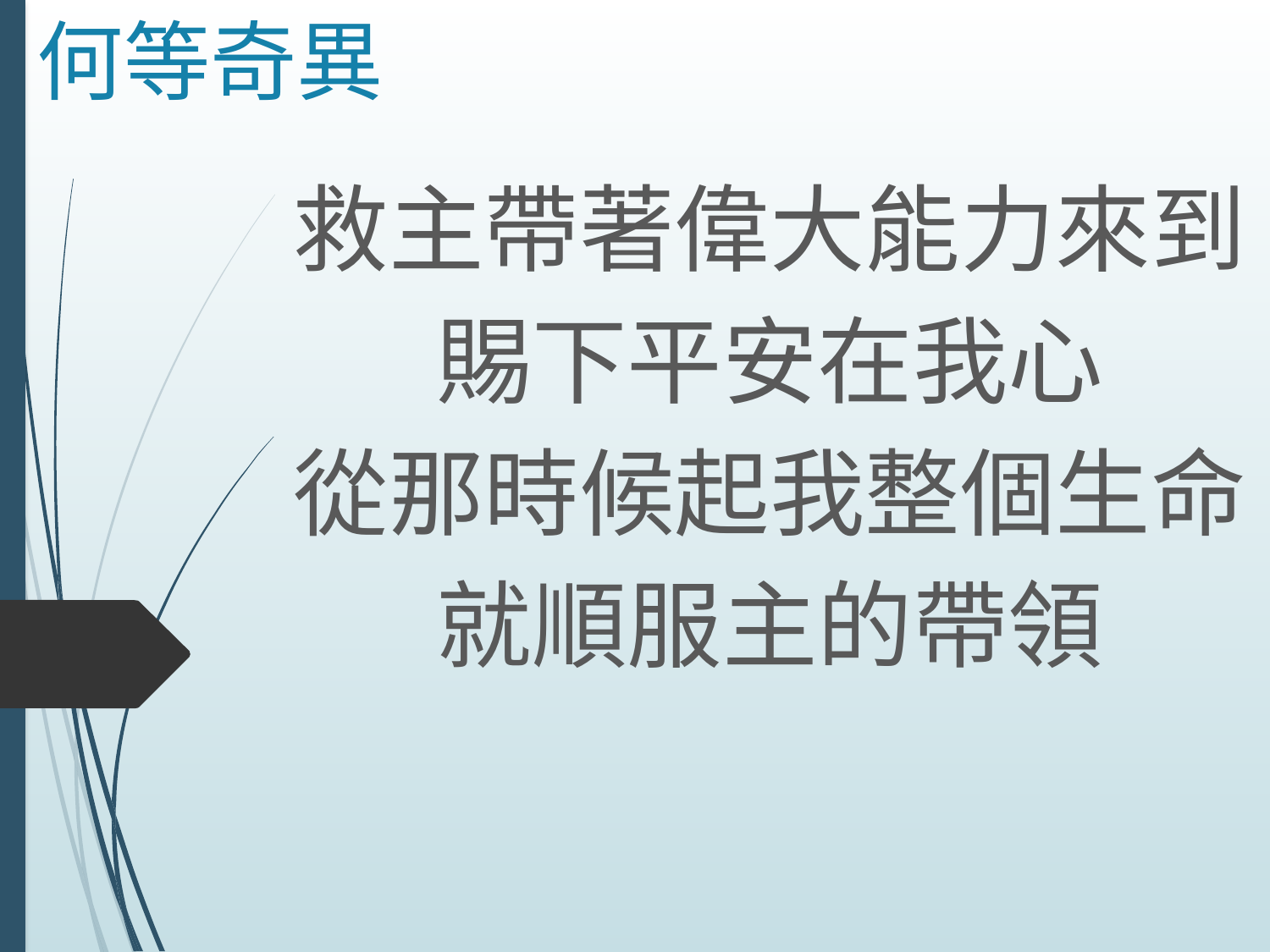

# 何等奇異
救主帶著偉大能力來到
賜下平安在我心
從那時候起我整個生命
就順服主的帶領